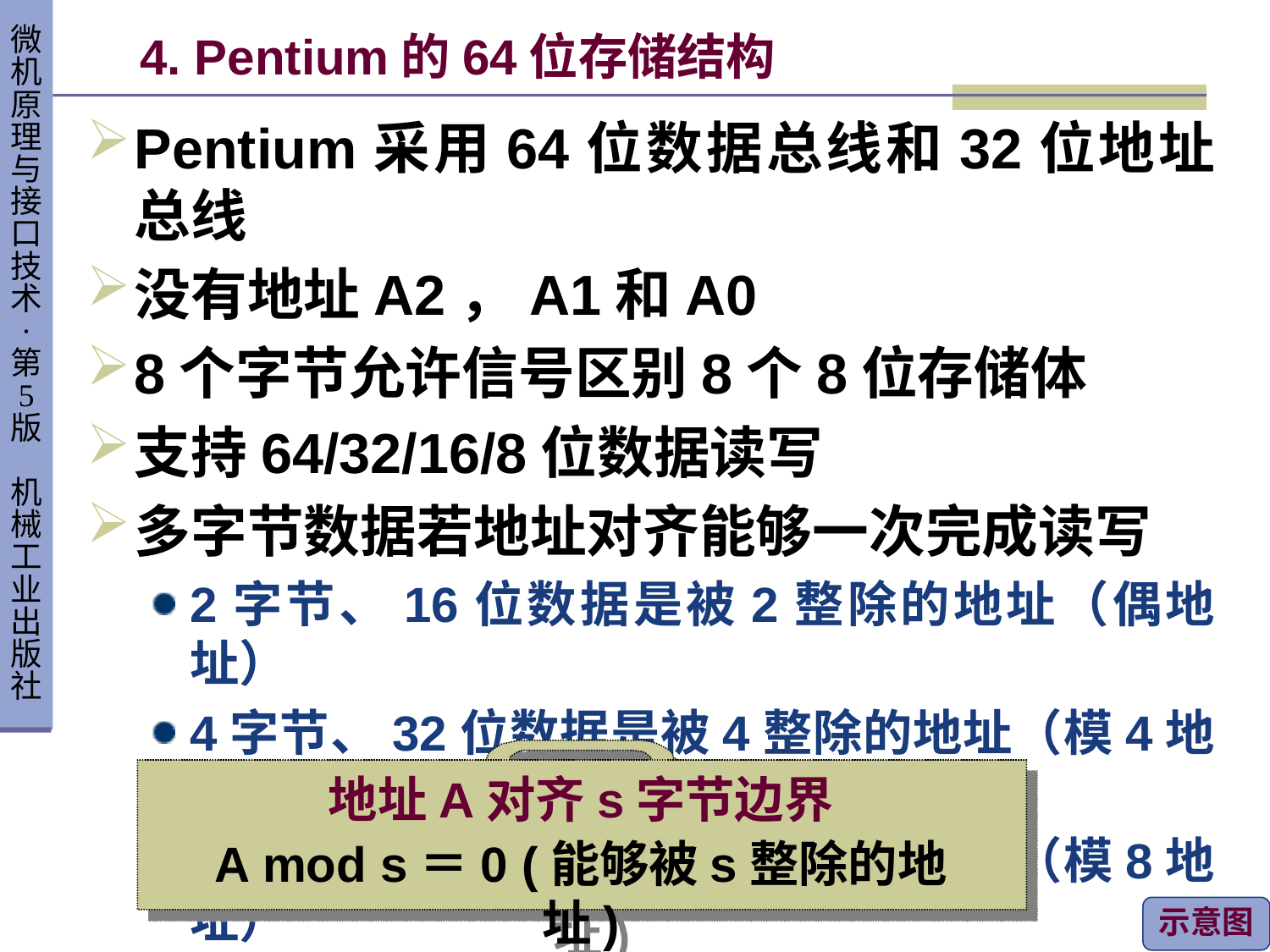

# 4. Pentium的64位存储结构
Pentium采用64位数据总线和32位地址总线
没有地址A2，A1和A0
8个字节允许信号区别8个8位存储体
支持64/32/16/8位数据读写
多字节数据若地址对齐能够一次完成读写
2字节、16位数据是被2整除的地址（偶地址）
4字节、32位数据是被4整除的地址（模4地址）
8字节、64位数据是被8整除的地址（模8地址）
地址A对齐s字节边界
A mod s＝0 (能够被s整除的地址)
示意图